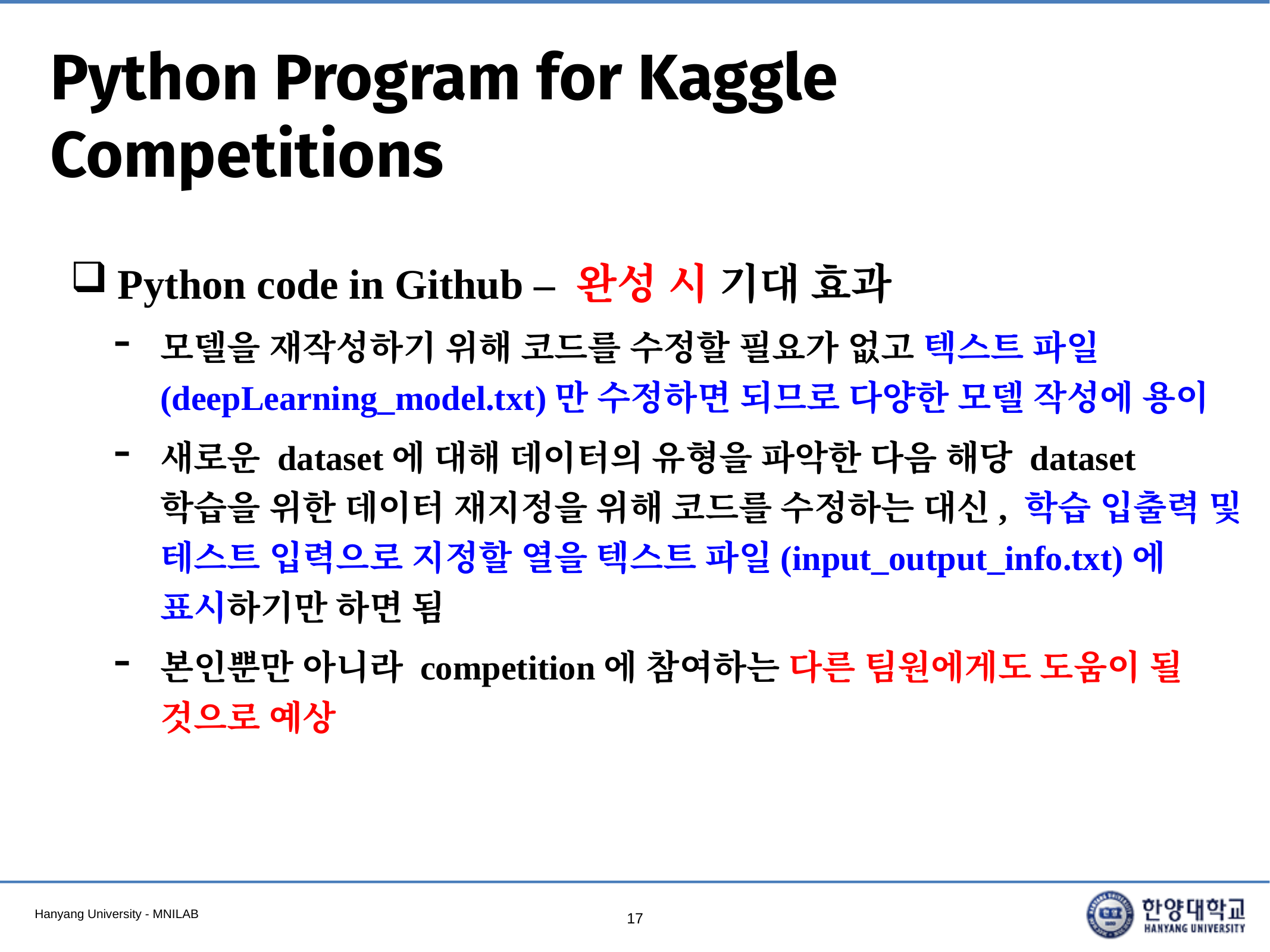

# Python Program for Kaggle Competitions
Python code in Github – 완성 시 기대 효과
모델을 재작성하기 위해 코드를 수정할 필요가 없고 텍스트 파일(deepLearning_model.txt)만 수정하면 되므로 다양한 모델 작성에 용이
새로운 dataset에 대해 데이터의 유형을 파악한 다음 해당 dataset 학습을 위한 데이터 재지정을 위해 코드를 수정하는 대신, 학습 입출력 및 테스트 입력으로 지정할 열을 텍스트 파일(input_output_info.txt)에 표시하기만 하면 됨
본인뿐만 아니라 competition에 참여하는 다른 팀원에게도 도움이 될 것으로 예상
17